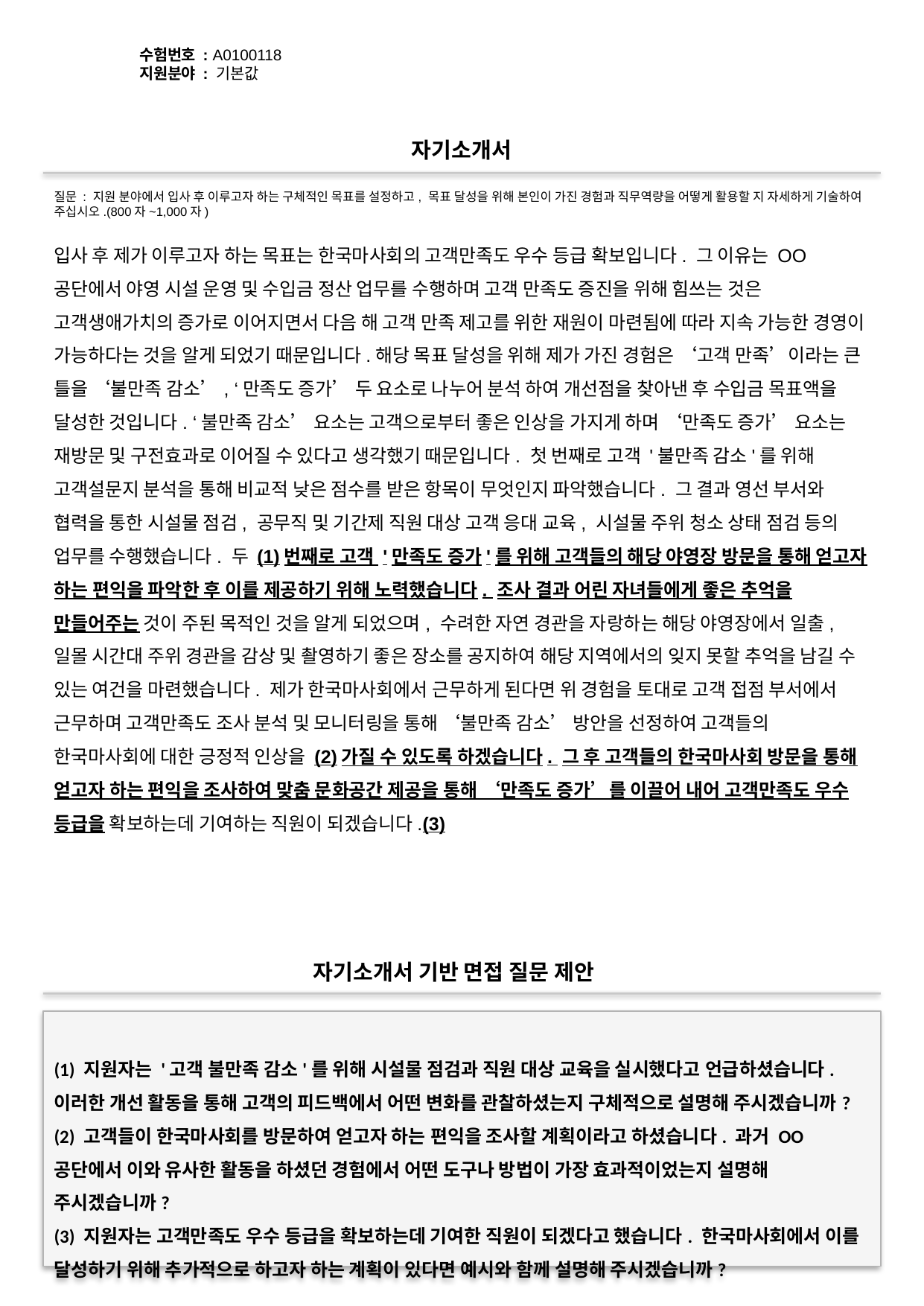

수험번호 : A0100118
지원분야 : 기본값
#

자기소개서

질문 : 지원 분야에서 입사 후 이루고자 하는 구체적인 목표를 설정하고, 목표 달성을 위해 본인이 가진 경험과 직무역량을 어떻게 활용할 지 자세하게 기술하여 주십시오.(800자~1,000자)

입사 후 제가 이루고자 하는 목표는 한국마사회의 고객만족도 우수 등급 확보입니다. 그 이유는 OO공단에서 야영 시설 운영 및 수입금 정산 업무를 수행하며 고객 만족도 증진을 위해 힘쓰는 것은 고객생애가치의 증가로 이어지면서 다음 해 고객 만족 제고를 위한 재원이 마련됨에 따라 지속 가능한 경영이 가능하다는 것을 알게 되었기 때문입니다.해당 목표 달성을 위해 제가 가진 경험은 ‘고객 만족’이라는 큰 틀을 ‘불만족 감소’, ‘만족도 증가’ 두 요소로 나누어 분석 하여 개선점을 찾아낸 후 수입금 목표액을 달성한 것입니다. ‘불만족 감소’ 요소는 고객으로부터 좋은 인상을 가지게 하며 ‘만족도 증가’ 요소는 재방문 및 구전효과로 이어질 수 있다고 생각했기 때문입니다. 첫 번째로 고객 '불만족 감소'를 위해 고객설문지 분석을 통해 비교적 낮은 점수를 받은 항목이 무엇인지 파악했습니다. 그 결과 영선 부서와 협력을 통한 시설물 점검, 공무직 및 기간제 직원 대상 고객 응대 교육, 시설물 주위 청소 상태 점검 등의 업무를 수행했습니다. 두 (1)번째로 고객 '만족도 증가'를 위해 고객들의 해당 야영장 방문을 통해 얻고자 하는 편익을 파악한 후 이를 제공하기 위해 노력했습니다. 조사 결과 어린 자녀들에게 좋은 추억을 만들어주는 것이 주된 목적인 것을 알게 되었으며, 수려한 자연 경관을 자랑하는 해당 야영장에서 일출, 일몰 시간대 주위 경관을 감상 및 촬영하기 좋은 장소를 공지하여 해당 지역에서의 잊지 못할 추억을 남길 수 있는 여건을 마련했습니다. 제가 한국마사회에서 근무하게 된다면 위 경험을 토대로 고객 접점 부서에서 근무하며 고객만족도 조사 분석 및 모니터링을 통해 ‘불만족 감소’ 방안을 선정하여 고객들의 한국마사회에 대한 긍정적 인상을 (2)가질 수 있도록 하겠습니다. 그 후 고객들의 한국마사회 방문을 통해 얻고자 하는 편익을 조사하여 맞춤 문화공간 제공을 통해 ‘만족도 증가’를 이끌어 내어 고객만족도 우수 등급을 확보하는데 기여하는 직원이 되겠습니다.(3)

자기소개서 기반 면접 질문 제안

(1) 지원자는 '고객 불만족 감소'를 위해 시설물 점검과 직원 대상 교육을 실시했다고 언급하셨습니다. 이러한 개선 활동을 통해 고객의 피드백에서 어떤 변화를 관찰하셨는지 구체적으로 설명해 주시겠습니까?
(2) 고객들이 한국마사회를 방문하여 얻고자 하는 편익을 조사할 계획이라고 하셨습니다. 과거 OO공단에서 이와 유사한 활동을 하셨던 경험에서 어떤 도구나 방법이 가장 효과적이었는지 설명해 주시겠습니까?
(3) 지원자는 고객만족도 우수 등급을 확보하는데 기여한 직원이 되겠다고 했습니다. 한국마사회에서 이를 달성하기 위해 추가적으로 하고자 하는 계획이 있다면 예시와 함께 설명해 주시겠습니까?